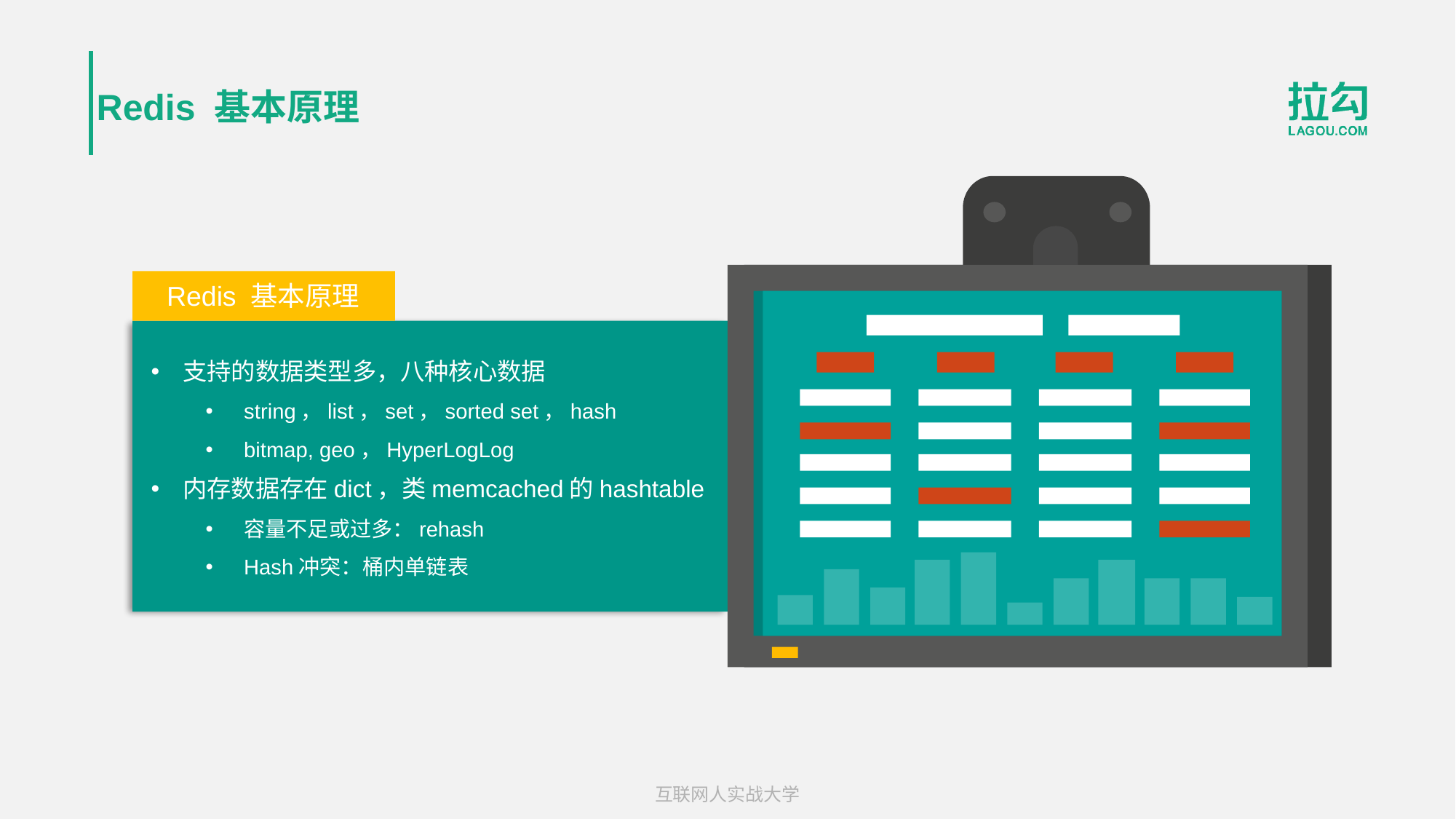

# Redis 基本原理

Redis 基本原理

支持的数据类型多，八种核心数据
string，list，set，sorted set，hash
bitmap, geo，HyperLogLog
内存数据存在dict，类memcached的hashtable
容量不足或过多：rehash
Hash冲突：桶内单链表